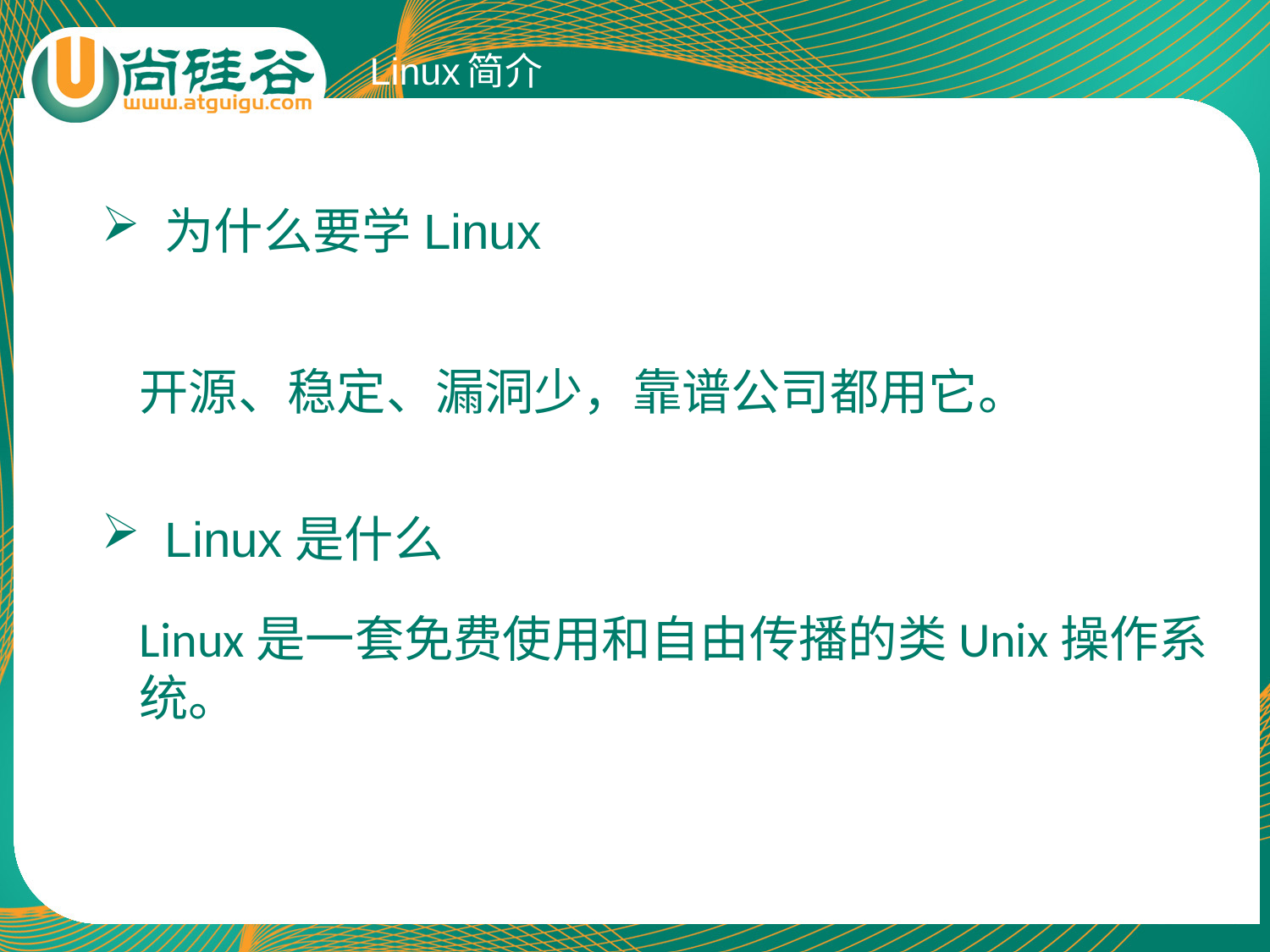

Linux简介
为什么要学Linux
开源、稳定、漏洞少，靠谱公司都用它。
Linux是什么
Linux是一套免费使用和自由传播的类Unix操作系统。